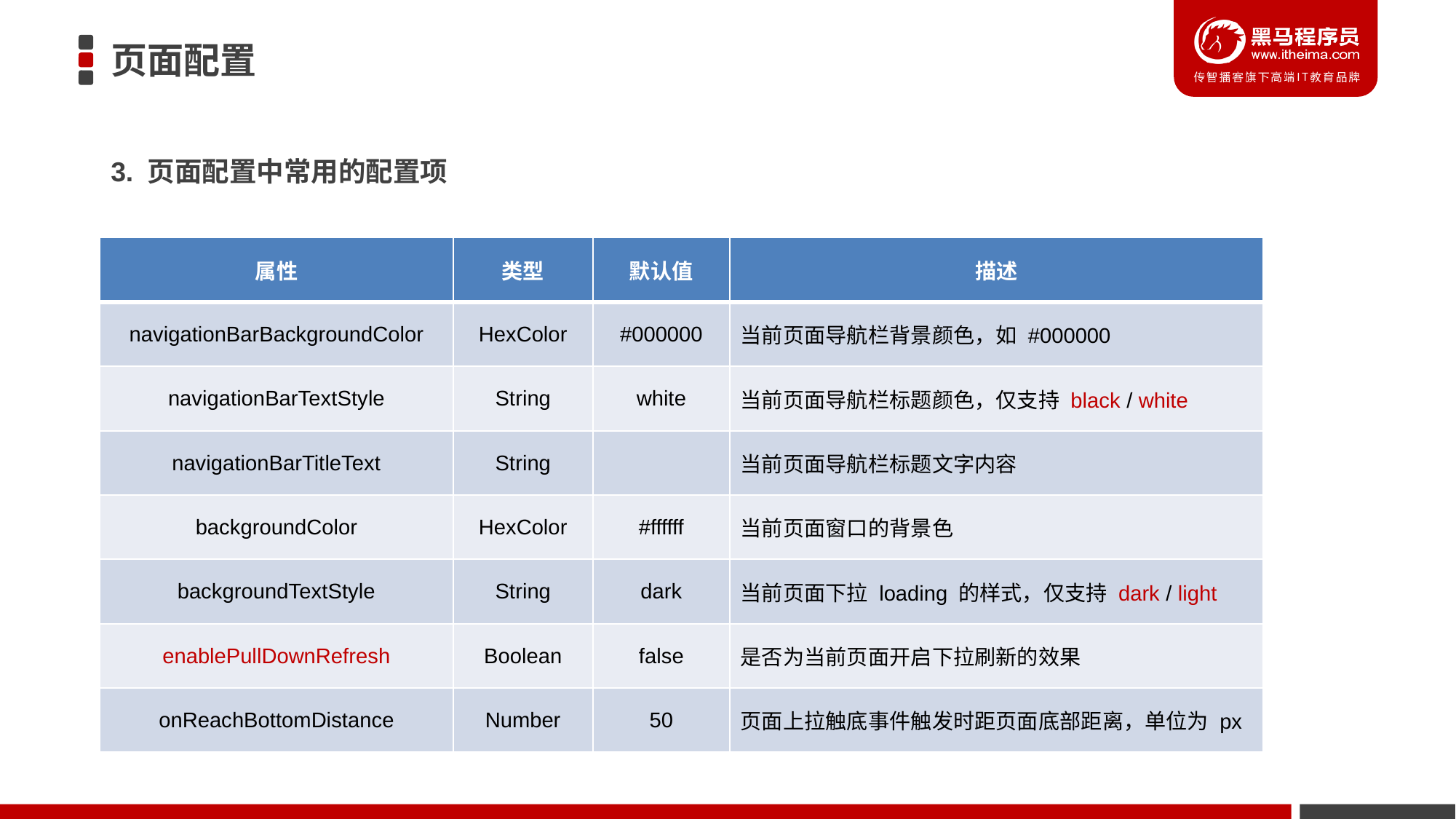

# 页面配置
3. 页面配置中常用的配置项
| 属性 | 类型 | 默认值 | 描述 |
| --- | --- | --- | --- |
| navigationBarBackgroundColor | HexColor | #000000 | 当前页面导航栏背景颜色，如 #000000 |
| navigationBarTextStyle | String | white | 当前页面导航栏标题颜色，仅支持 black / white |
| navigationBarTitleText | String |  | 当前页面导航栏标题文字内容 |
| backgroundColor | HexColor | #ffffff | 当前页面窗口的背景色 |
| backgroundTextStyle | String | dark | 当前页面下拉 loading 的样式，仅支持 dark / light |
| enablePullDownRefresh | Boolean | false | 是否为当前页面开启下拉刷新的效果 |
| onReachBottomDistance | Number | 50 | 页面上拉触底事件触发时距页面底部距离，单位为 px |